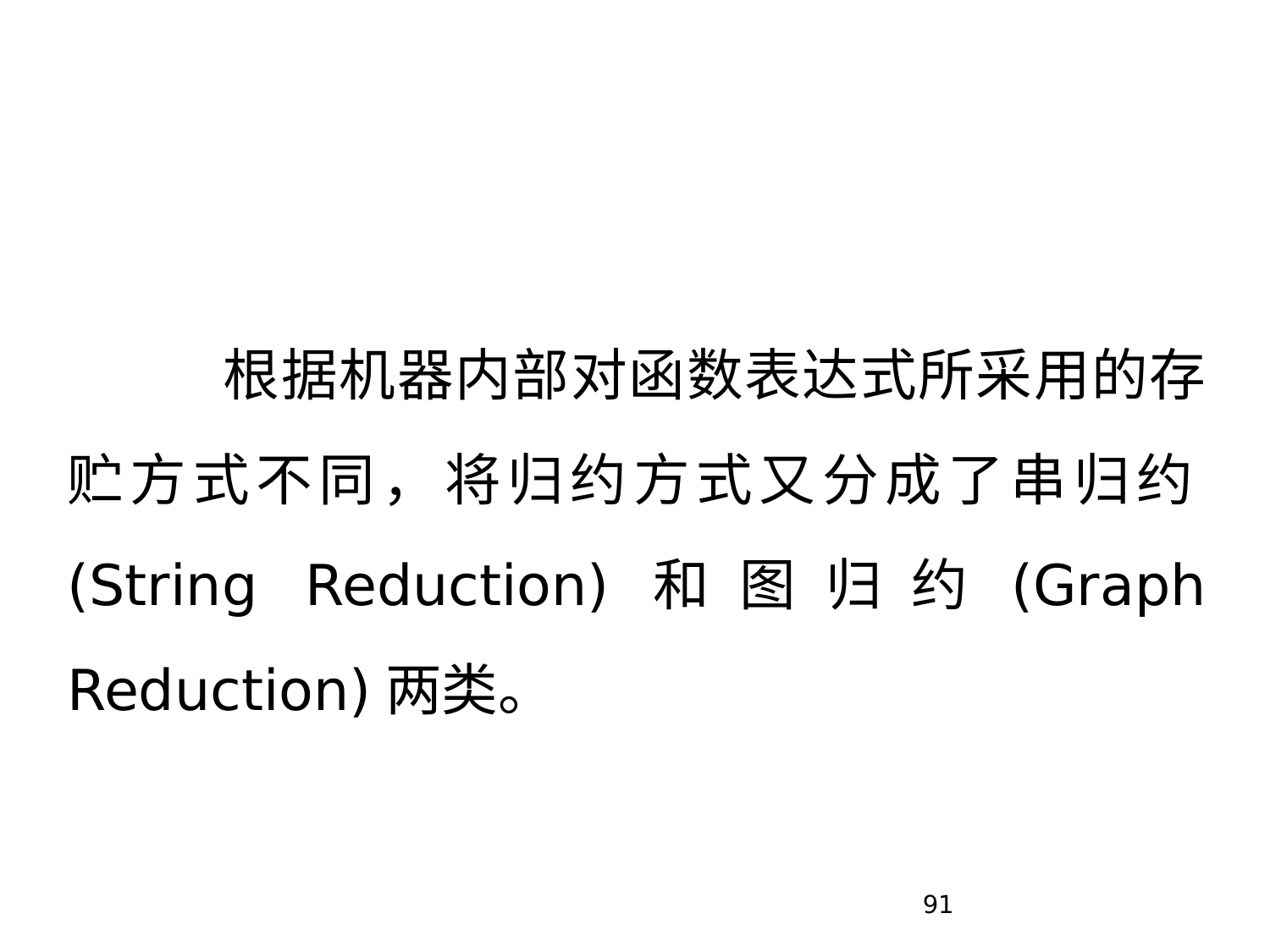

根据机器内部对函数表达式所采用的存贮方式不同，将归约方式又分成了串归约(String Reduction)和图归约(Graph Reduction)两类。
91